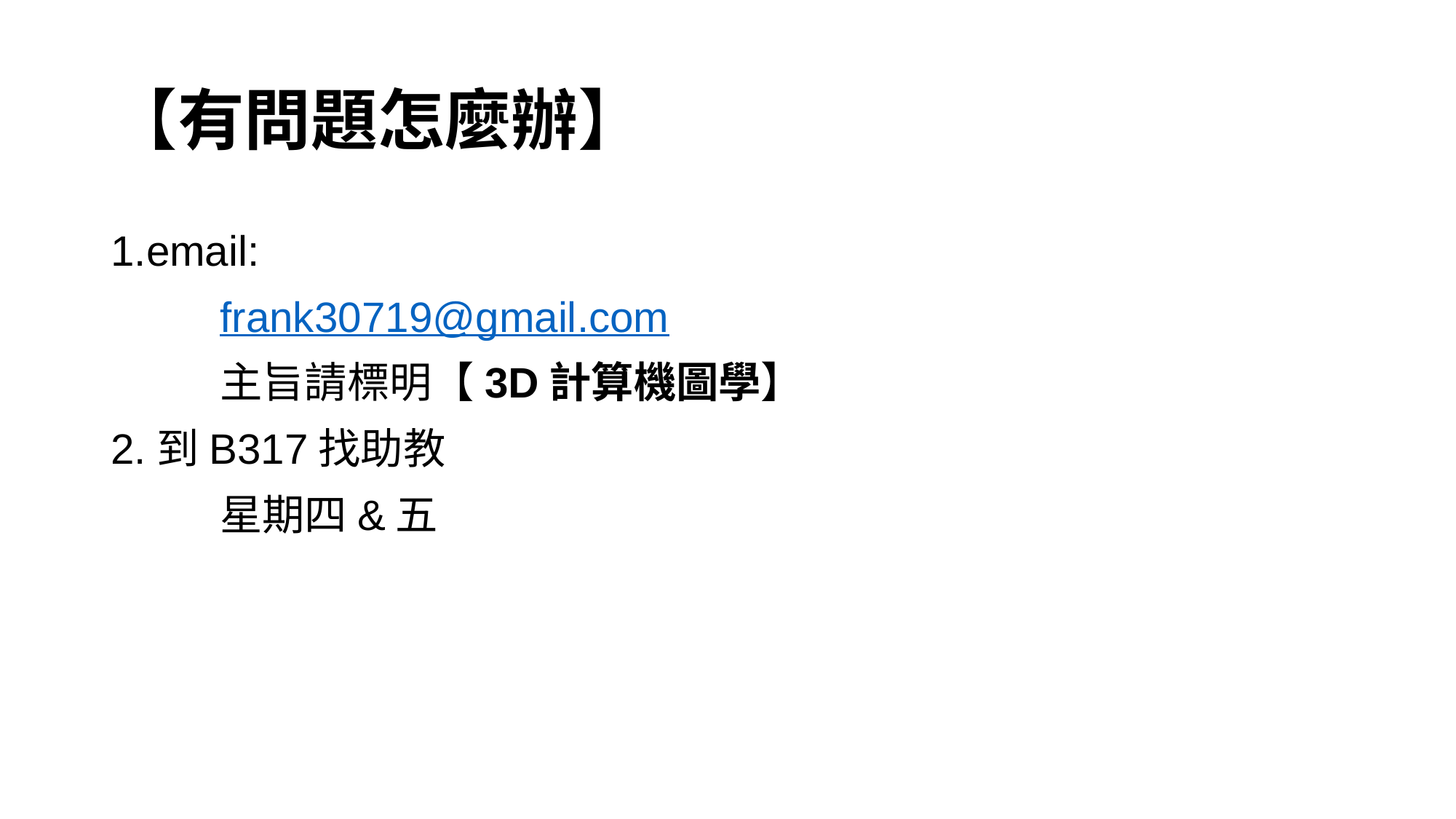

# 【有問題怎麼辦】
1.email:
	frank30719@gmail.com
	主旨請標明【3D計算機圖學】
2.到B317找助教
	星期四&五